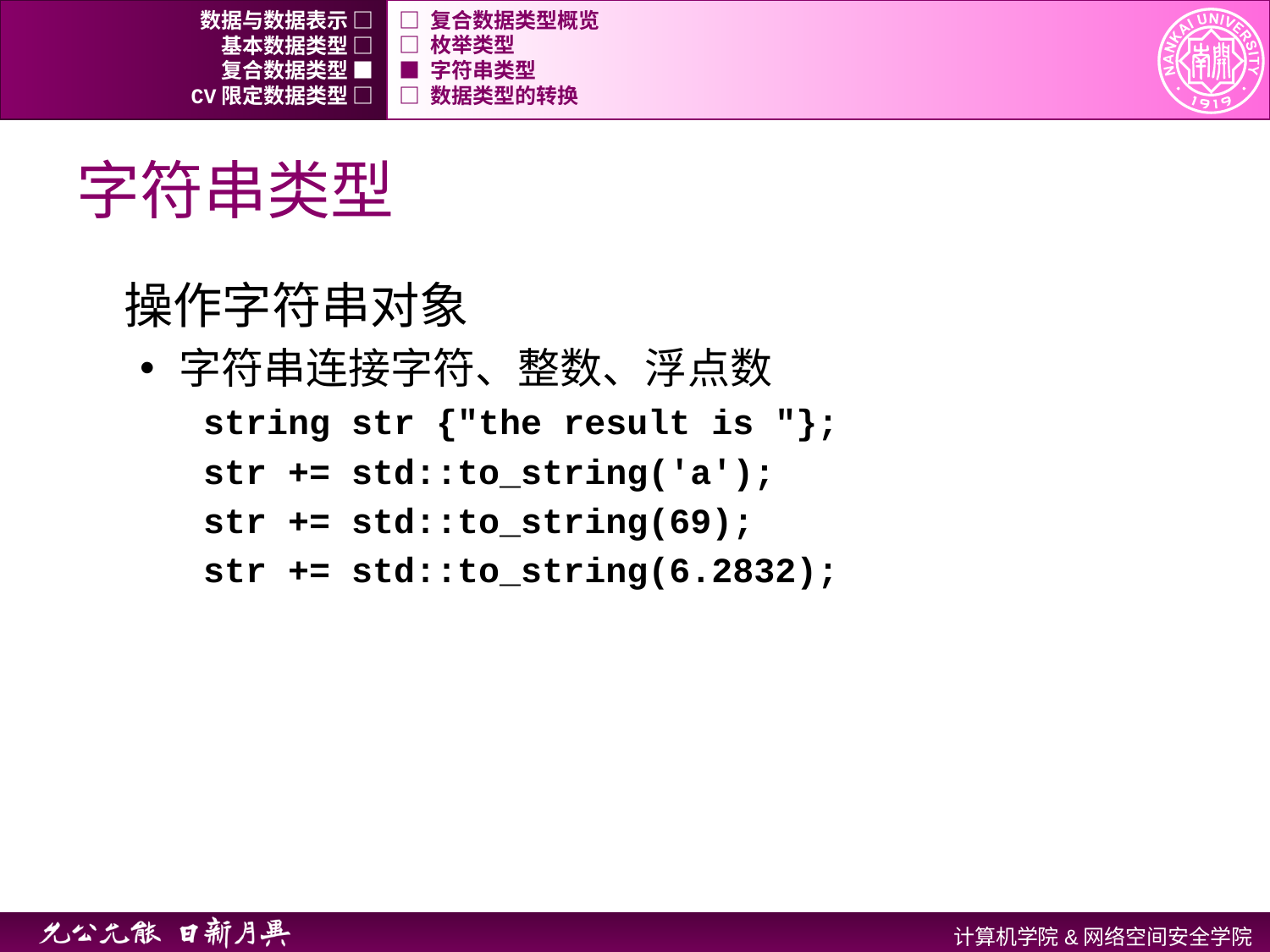

数据与数据表示 □
□ 复合数据类型概览
基本数据类型 □
□ 枚举类型
复合数据类型 ■
■ 字符串类型
CV限定数据类型 □
□ 数据类型的转换
# 字符串类型
操作字符串对象
字符串连接字符、整数、浮点数
string str {"the result is "};
str += std::to_string('a');
str += std::to_string(69);
str += std::to_string(6.2832);